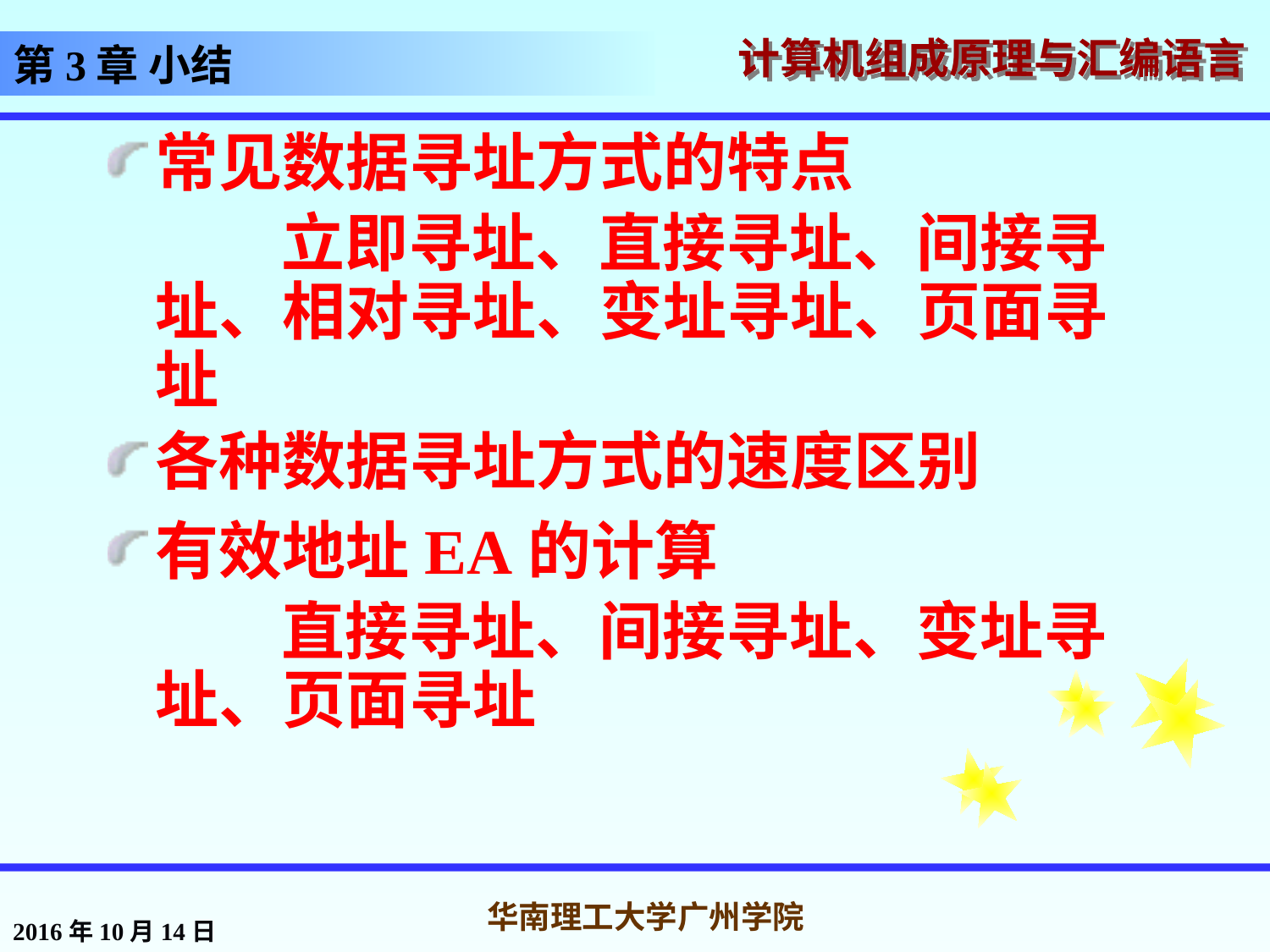

# 第3章 小结
常见数据寻址方式的特点
           立即寻址、直接寻址、间接寻址、相对寻址、变址寻址、页面寻址
各种数据寻址方式的速度区别
有效地址EA的计算
           直接寻址、间接寻址、变址寻址、页面寻址
2016年10月14日
华南理工大学广州学院